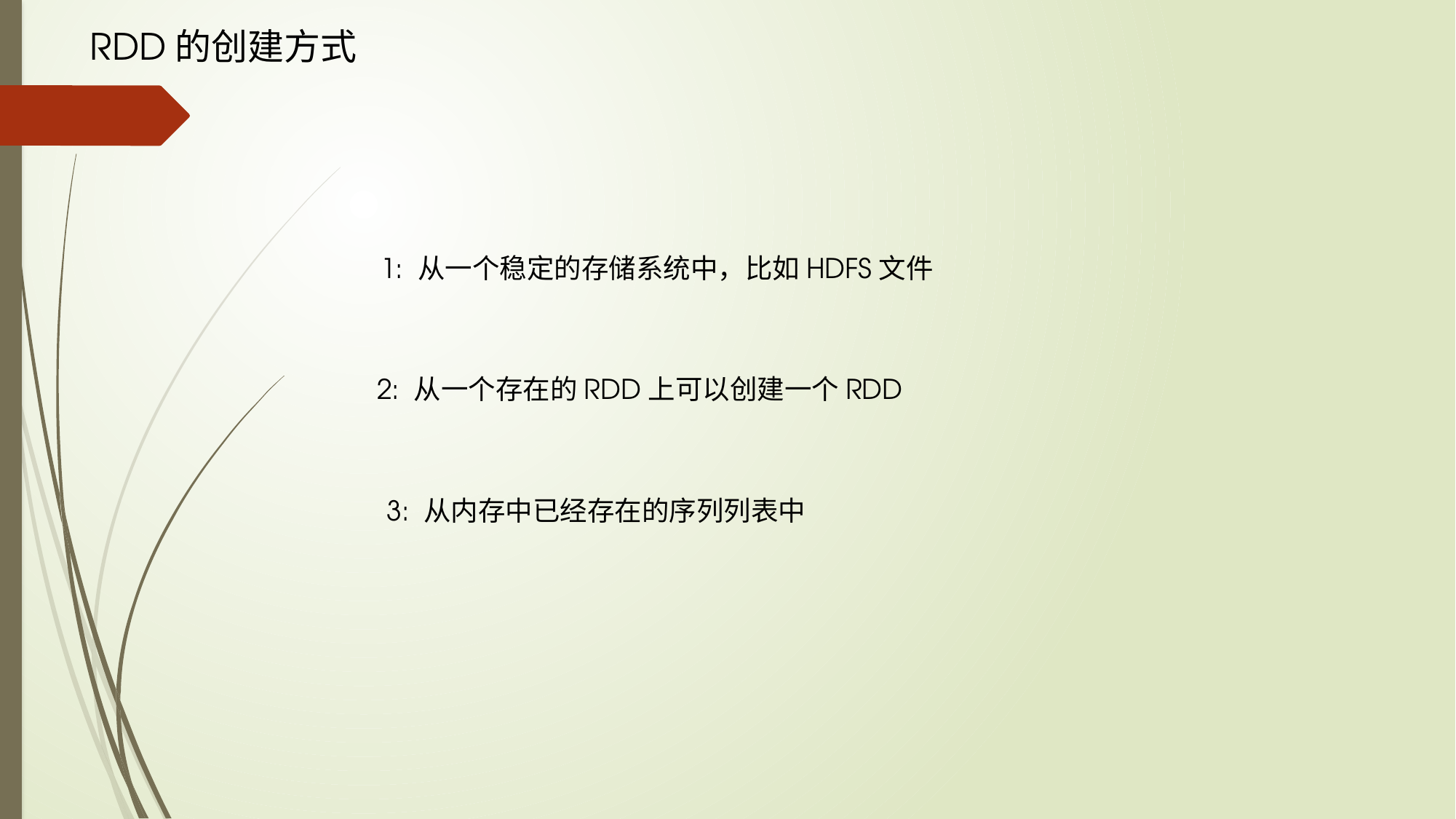

RDD的创建方式
1: 从一个稳定的存储系统中，比如HDFS文件
2: 从一个存在的RDD上可以创建一个RDD
3: 从内存中已经存在的序列列表中